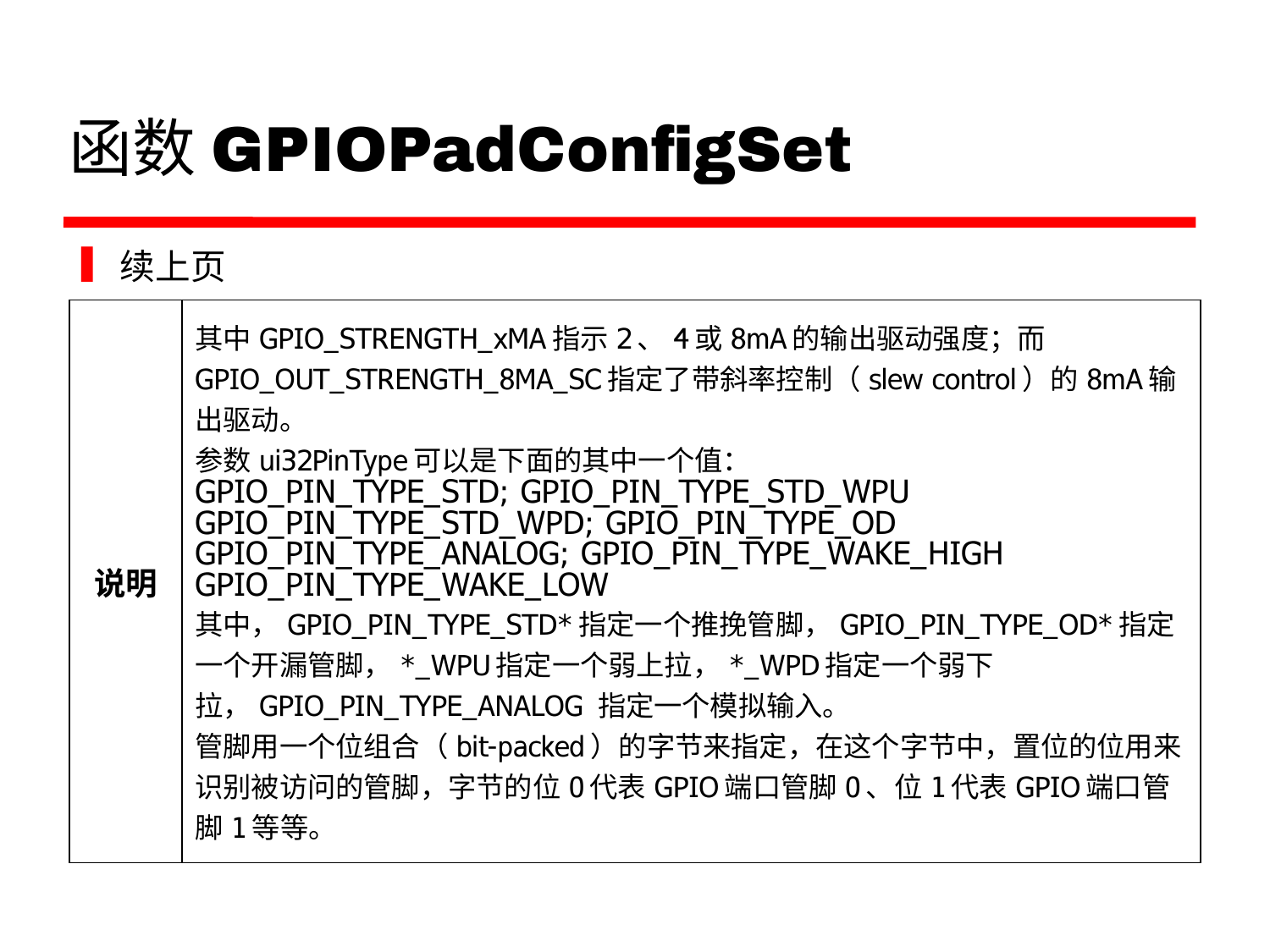

# 函数GPIOPadConfigSet
续上页
| 说明 | 其中GPIO\_STRENGTH\_xMA指示2、4或8mA的输出驱动强度；而GPIO\_OUT\_STRENGTH\_8MA\_SC指定了带斜率控制（slew control）的8mA输出驱动。 参数ui32PinType可以是下面的其中一个值： GPIO\_PIN\_TYPE\_STD; GPIO\_PIN\_TYPE\_STD\_WPU GPIO\_PIN\_TYPE\_STD\_WPD; GPIO\_PIN\_TYPE\_OD GPIO\_PIN\_TYPE\_ANALOG; GPIO\_PIN\_TYPE\_WAKE\_HIGH GPIO\_PIN\_TYPE\_WAKE\_LOW 其中，GPIO\_PIN\_TYPE\_STD\*指定一个推挽管脚，GPIO\_PIN\_TYPE\_OD\*指定一个开漏管脚，\*\_WPU指定一个弱上拉，\*\_WPD指定一个弱下拉，GPIO\_PIN\_TYPE\_ANALOG 指定一个模拟输入。 管脚用一个位组合（bit-packed）的字节来指定，在这个字节中，置位的位用来识别被访问的管脚，字节的位0代表GPIO端口管脚0、位1代表GPIO端口管脚1等等。 |
| --- | --- |